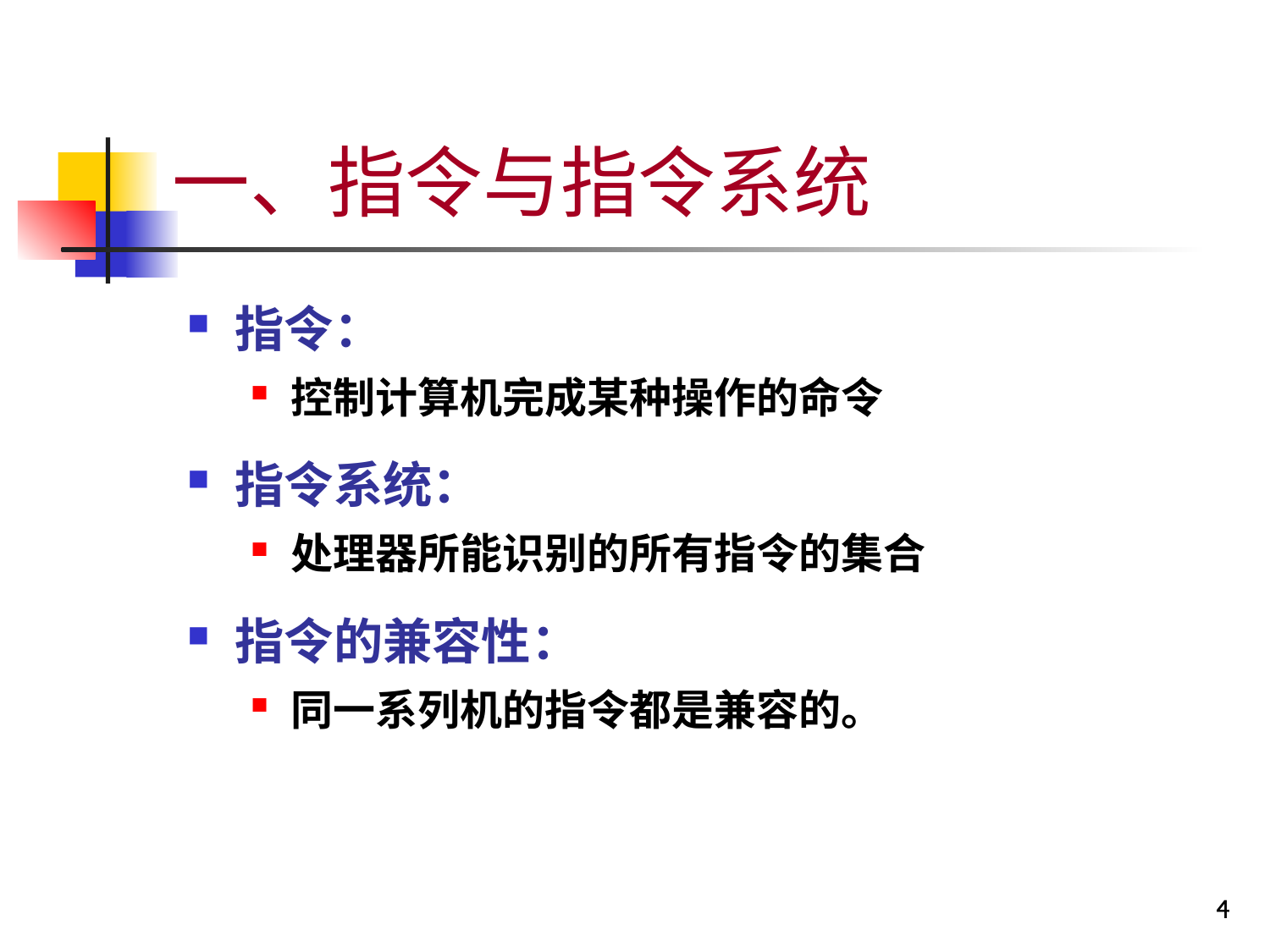

# 一、指令与指令系统
指令：
控制计算机完成某种操作的命令
指令系统：
处理器所能识别的所有指令的集合
指令的兼容性：
同一系列机的指令都是兼容的。
4